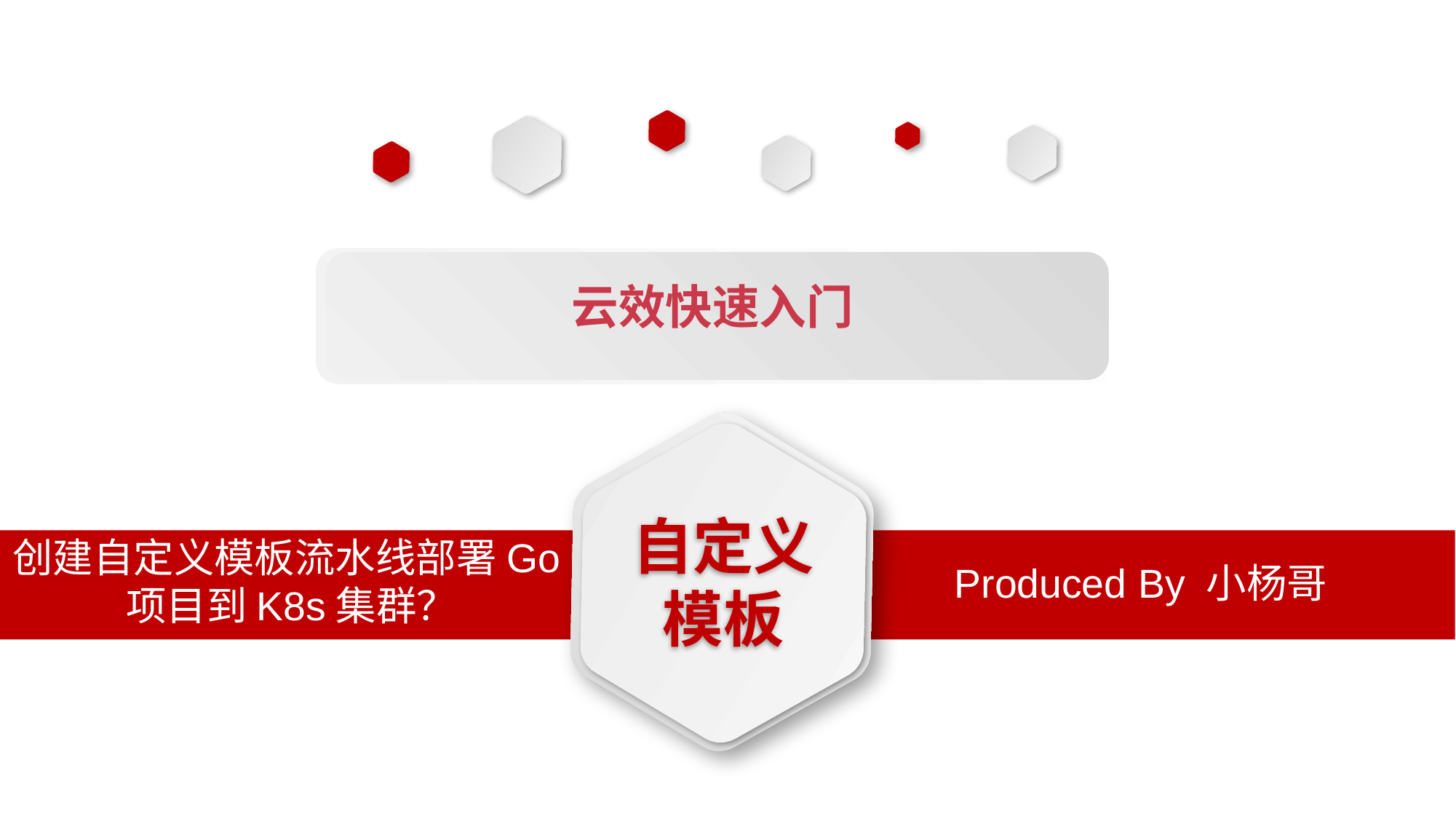

云效快速入门

创建自定义模板流水线部署Go项目到K8s集群？

自定义
模板
Produced By 小杨哥